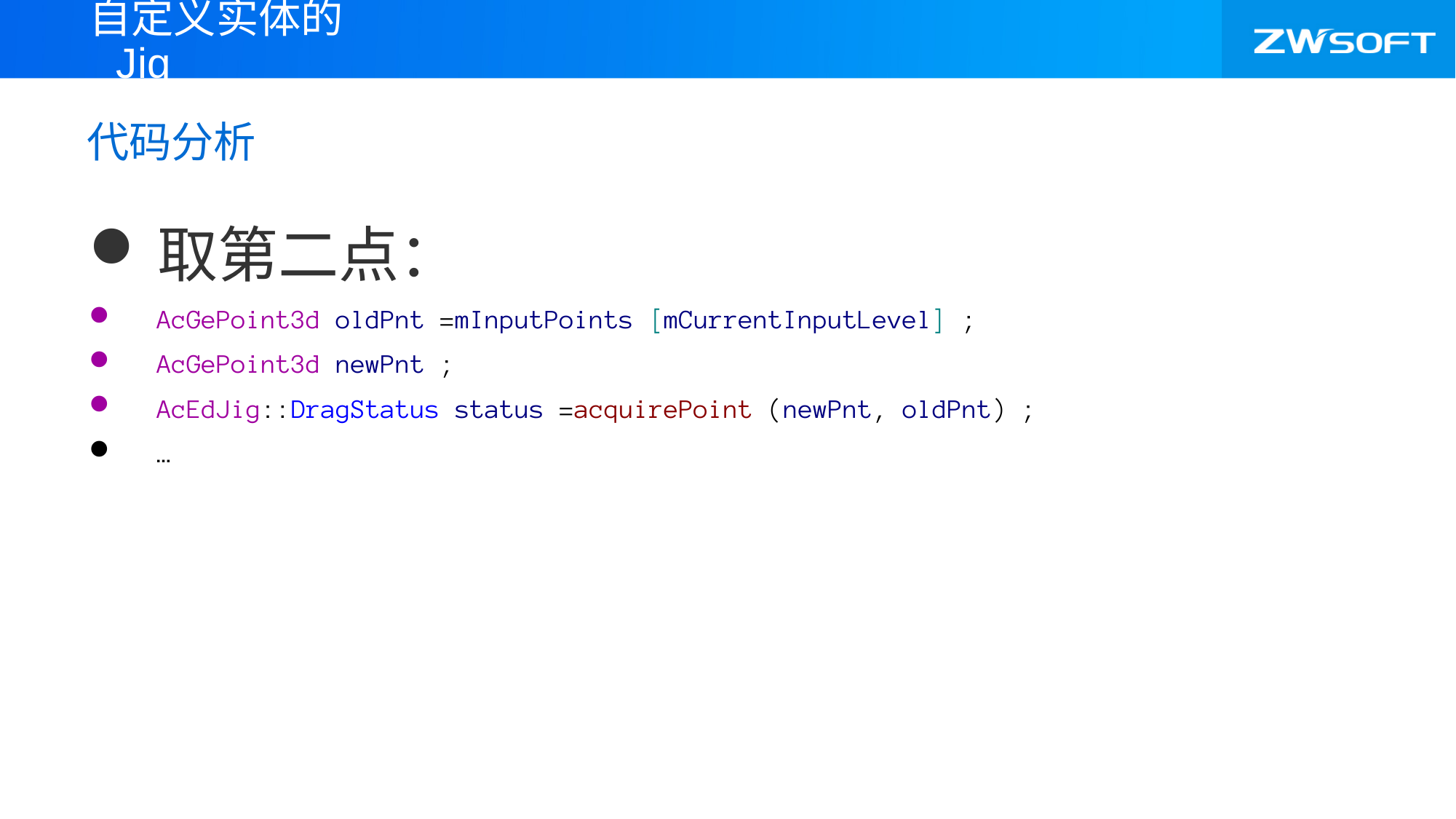

自定义实体的Jig
# 代码分析
取第二点：
AcGePoint3d oldPnt =mInputPoints [mCurrentInputLevel] ;
AcGePoint3d newPnt ;
AcEdJig::DragStatus status =acquirePoint (newPnt, oldPnt) ;
…